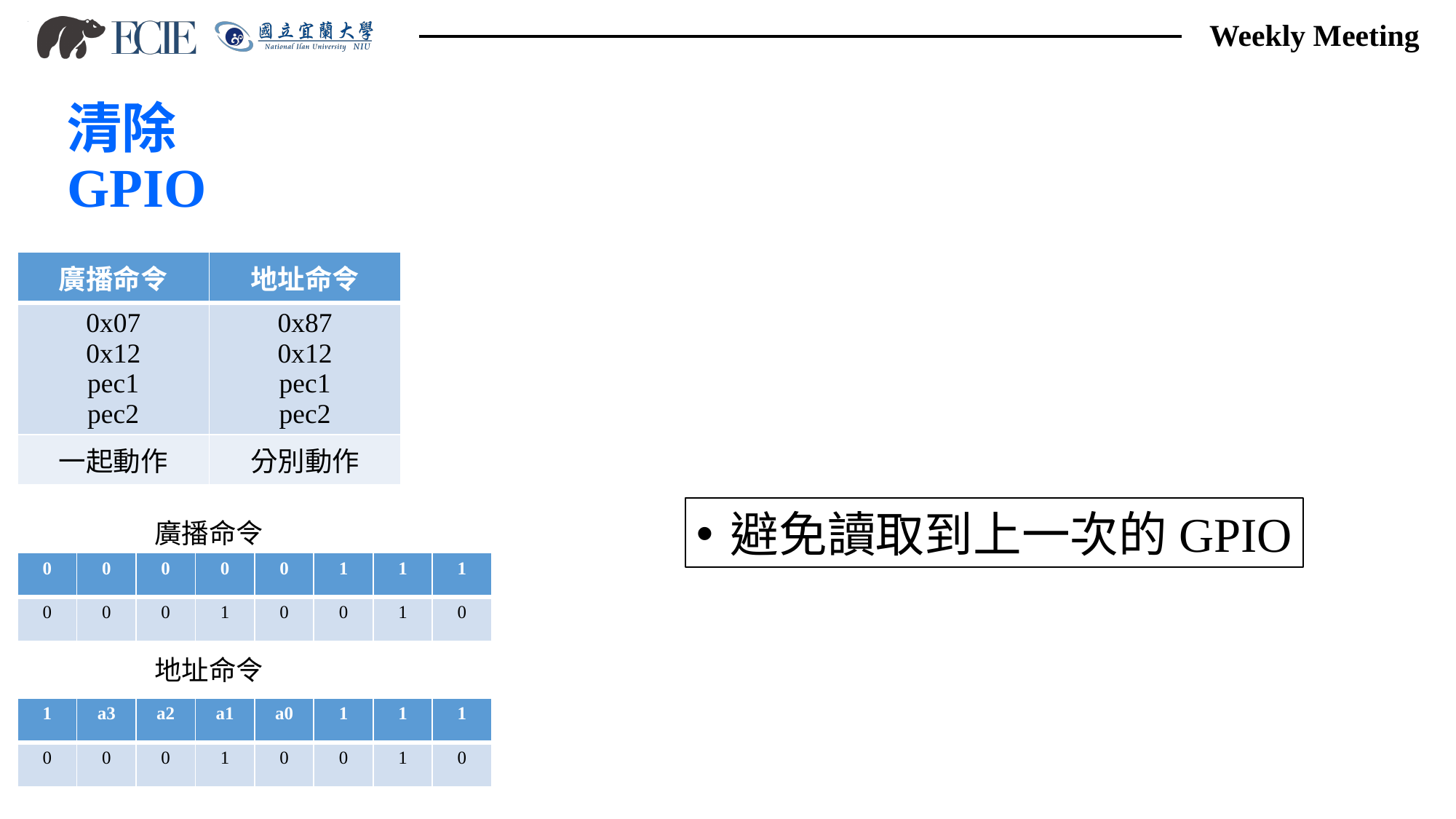

清除GPIO
| 廣播命令 | 地址命令 |
| --- | --- |
| 0x07 0x12 pec1 pec2 | 0x87 0x12 pec1 pec2 |
| 一起動作 | 分別動作 |
避免讀取到上一次的GPIO
廣播命令
地址命令
| 0 | 0 | 0 | 0 | 0 | 1 | 1 | 1 |
| --- | --- | --- | --- | --- | --- | --- | --- |
| 0 | 0 | 0 | 1 | 0 | 0 | 1 | 0 |
| 1 | a3 | a2 | a1 | a0 | 1 | 1 | 1 |
| --- | --- | --- | --- | --- | --- | --- | --- |
| 0 | 0 | 0 | 1 | 0 | 0 | 1 | 0 |